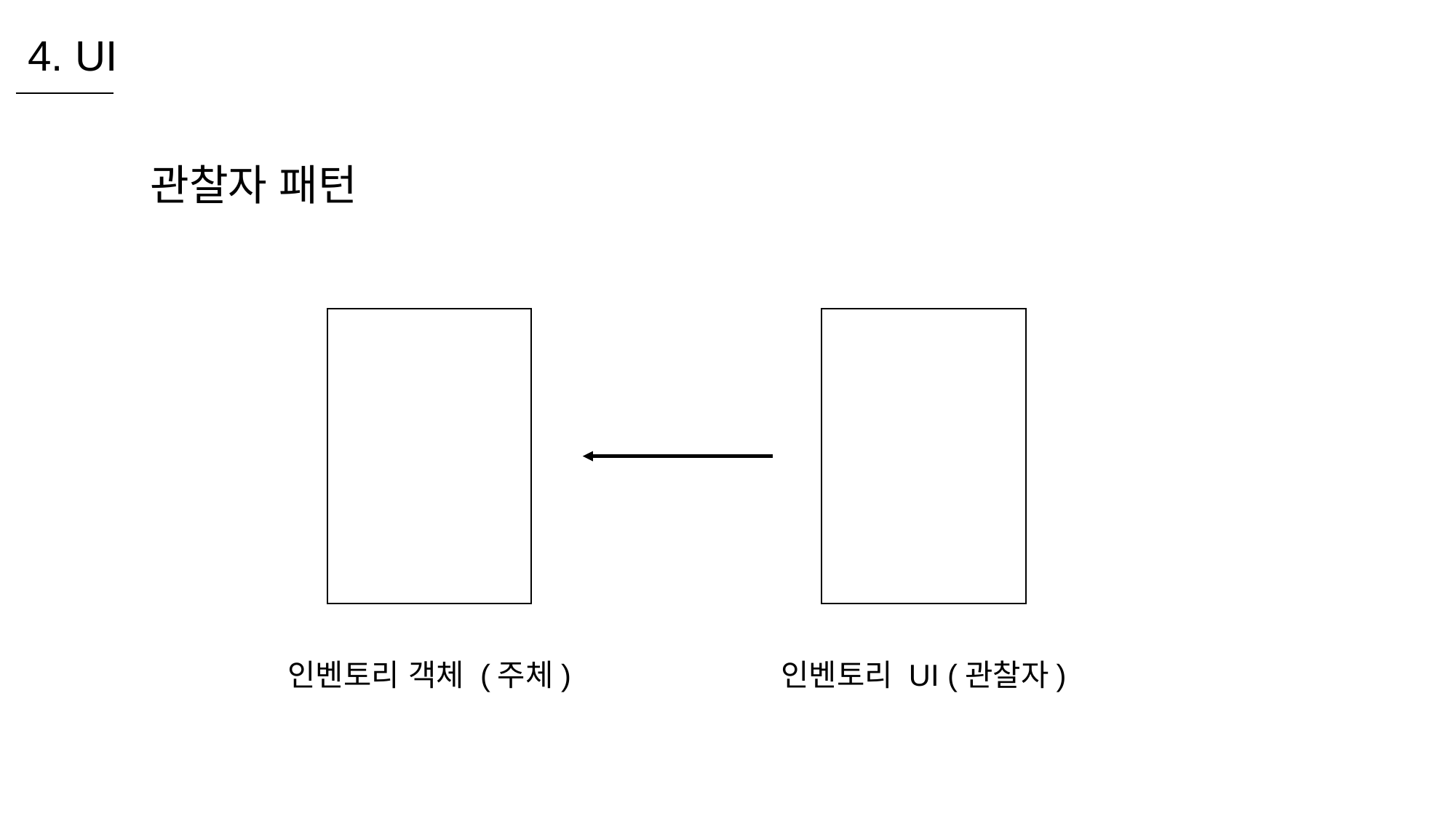

4. UI
관찰자 패턴

인벤토리 객체 (주체)
인벤토리 UI (관찰자)